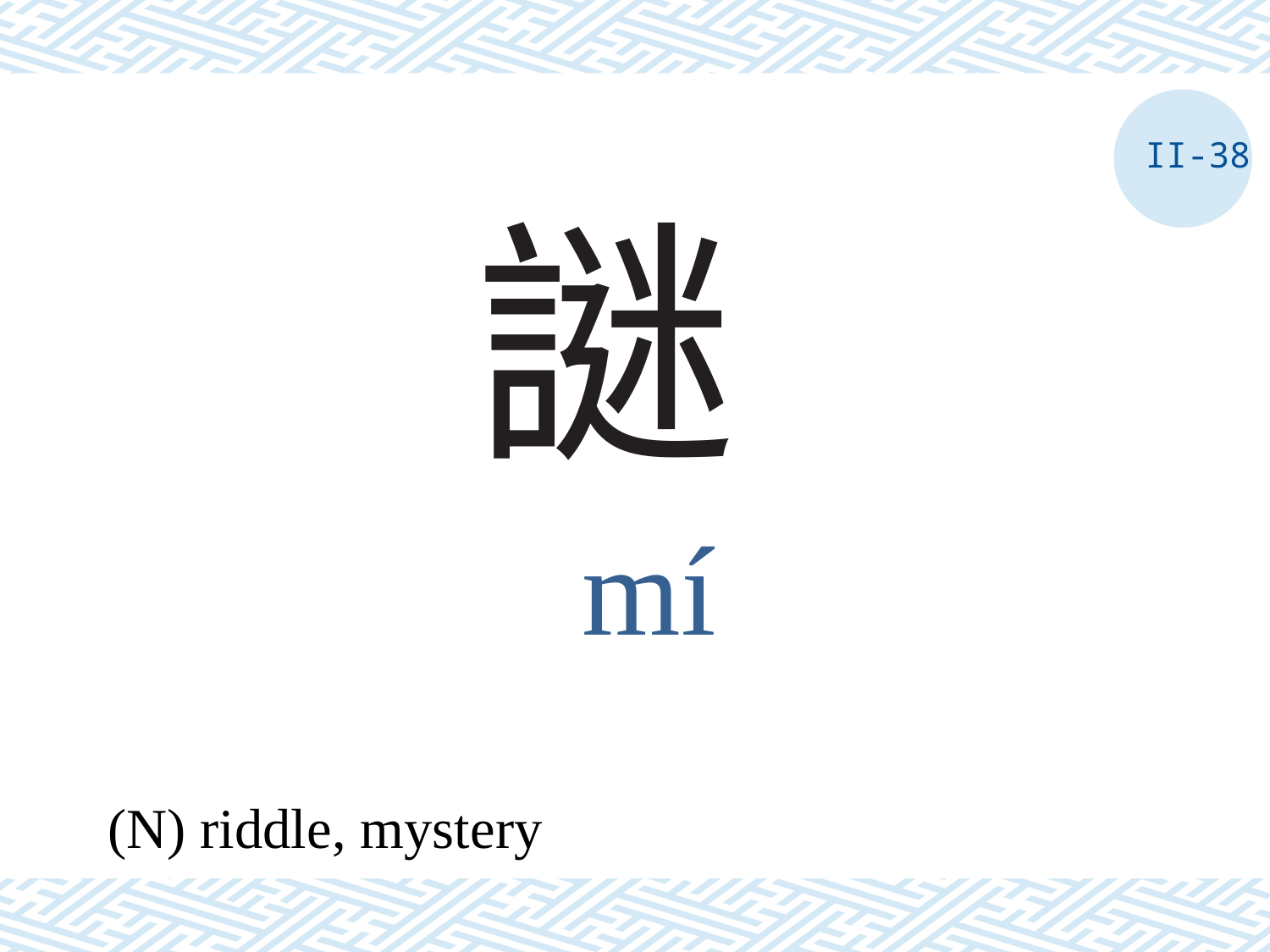

II-38

# 謎
mí
(N) riddle, mystery